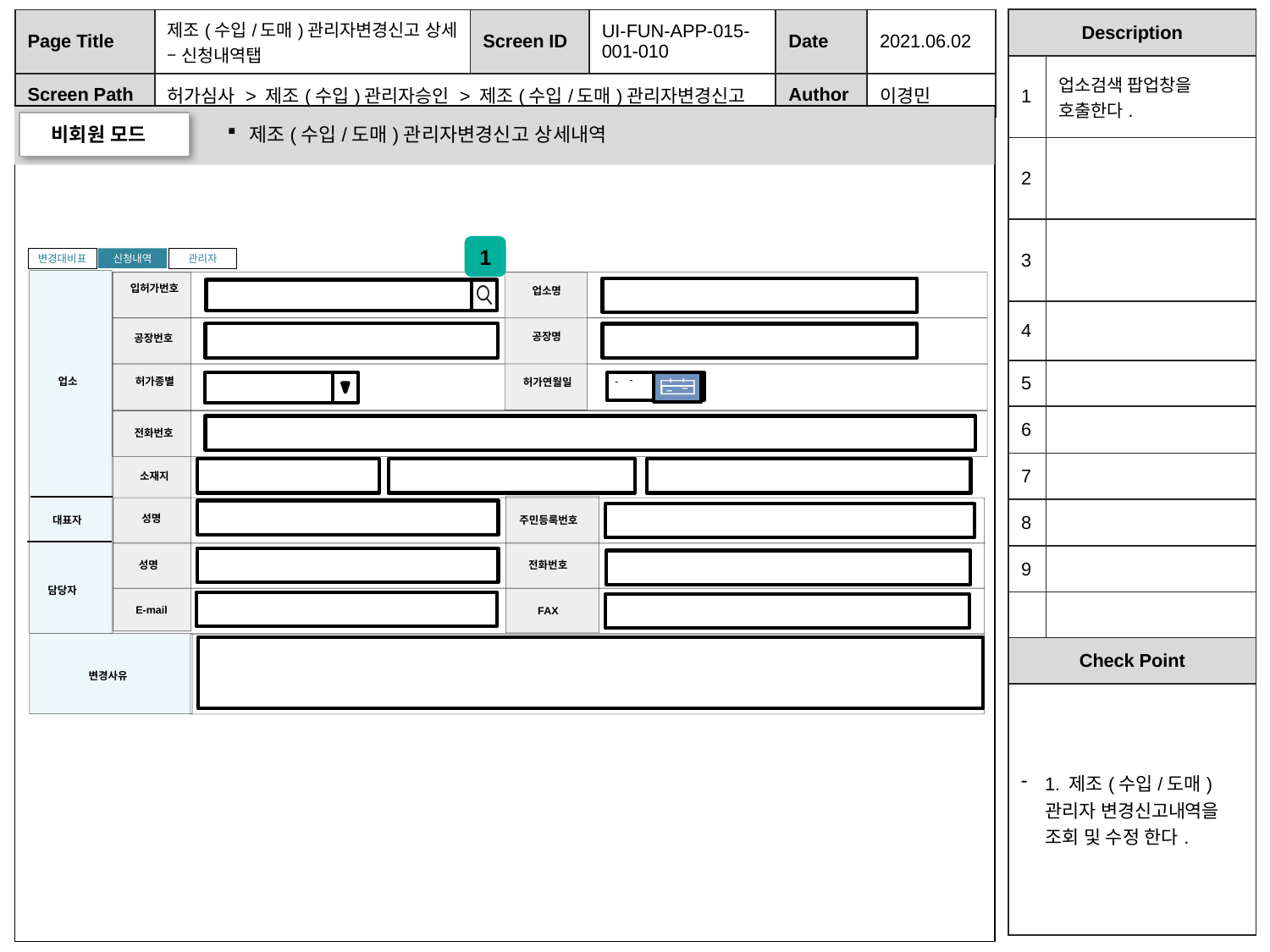

| Description |  |
| --- | --- |
| 1 | 업소검색 팝업창을 호출한다. |
| 2 |  |
| 3 |  |
| 4 |  |
| 5 |  |
| 6 |  |
| 7 |  |
| 8 |  |
| 9 |  |
|  |  |
| Check Point |  |
| 1. 제조(수입/도매)관리자 변경신고내역을 조회 및 수정 한다. |  |
| Page Title | 제조(수입/도매)관리자변경신고 상세 – 신청내역탭 | Screen ID | UI-FUN-APP-015-001-010 | Date | 2021.06.02 |
| --- | --- | --- | --- | --- | --- |
| Screen Path | 허가심사 > 제조(수입)관리자승인 > 제조(수입/도매)관리자변경신고 |  |  | Author | 이경민 |

비회원 모드
제조(수입/도매)관리자변경신고 상세내역
1
신청내역
관리자
변경대비표

입허가번호
업소명

공장명

공장번호

-
-
업소
허가종별
허가연월일

전화번호

소재지

성명
대표자
주민등록번호

성명
전화번호
담당자

E-mail
FAX

변경사유